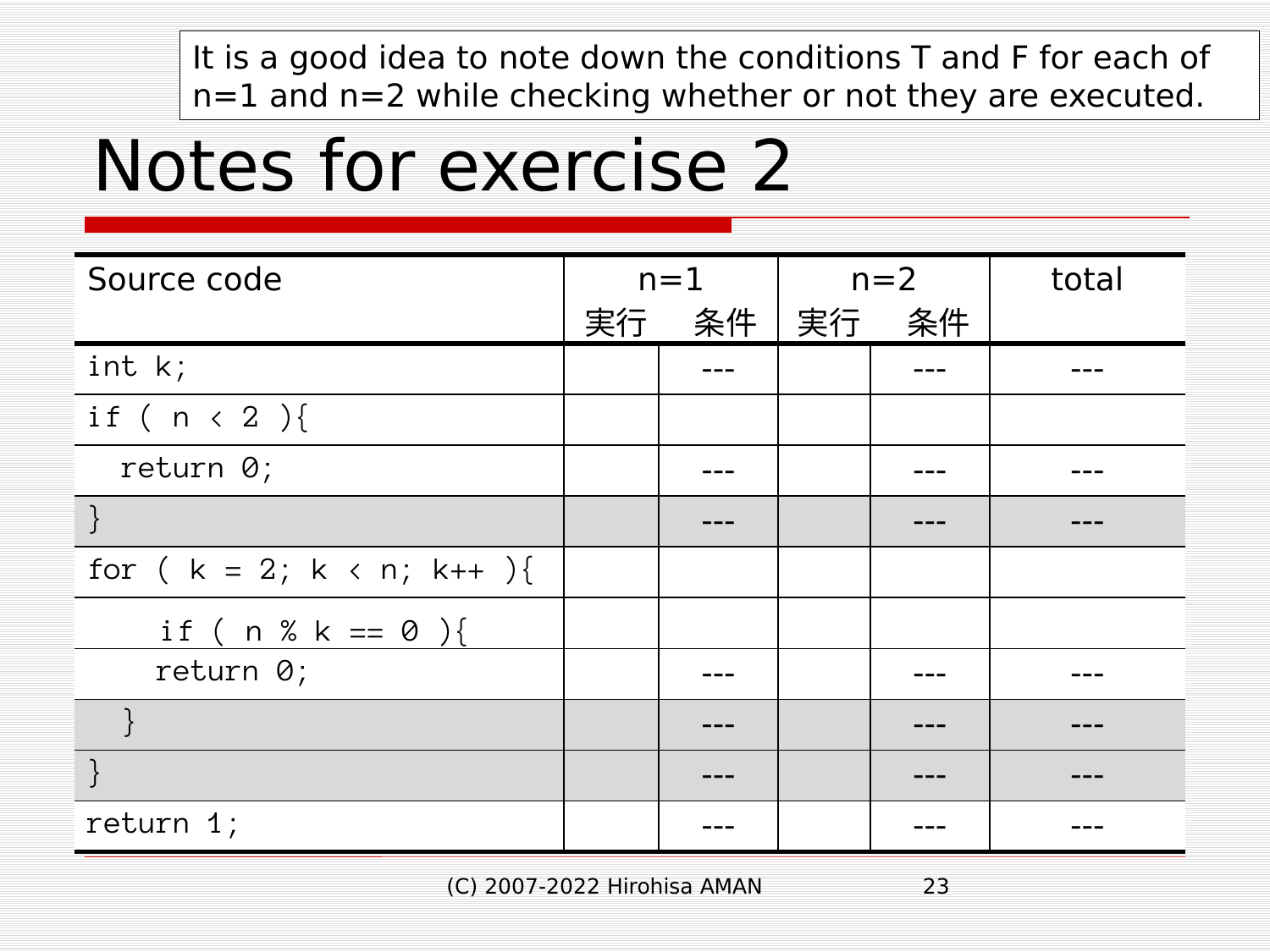

It is a good idea to note down the conditions T and F for each of n=1 and n=2 while checking whether or not they are executed.
# Notes for exercise 2
| Source code | n=1 実行 　 条件 |  | n=2 実行 　 条件 |  | total |
| --- | --- | --- | --- | --- | --- |
| int k; |  | --- |  | --- | --- |
| if ( n < 2 ){ |  |  |  |  |  |
| return 0; |  | --- |  | --- | --- |
| } |  | --- |  | --- | --- |
| for ( k = 2; k < n; k++ ){ |  |  |  |  |  |
| if ( n % k == 0 ){ |  |  |  |  |  |
| return 0; |  | --- |  | --- | --- |
| } |  | --- |  | --- | --- |
| } |  | --- |  | --- | --- |
| return 1; |  | --- |  | --- | --- |
(C) 2007-2022 Hirohisa AMAN
23